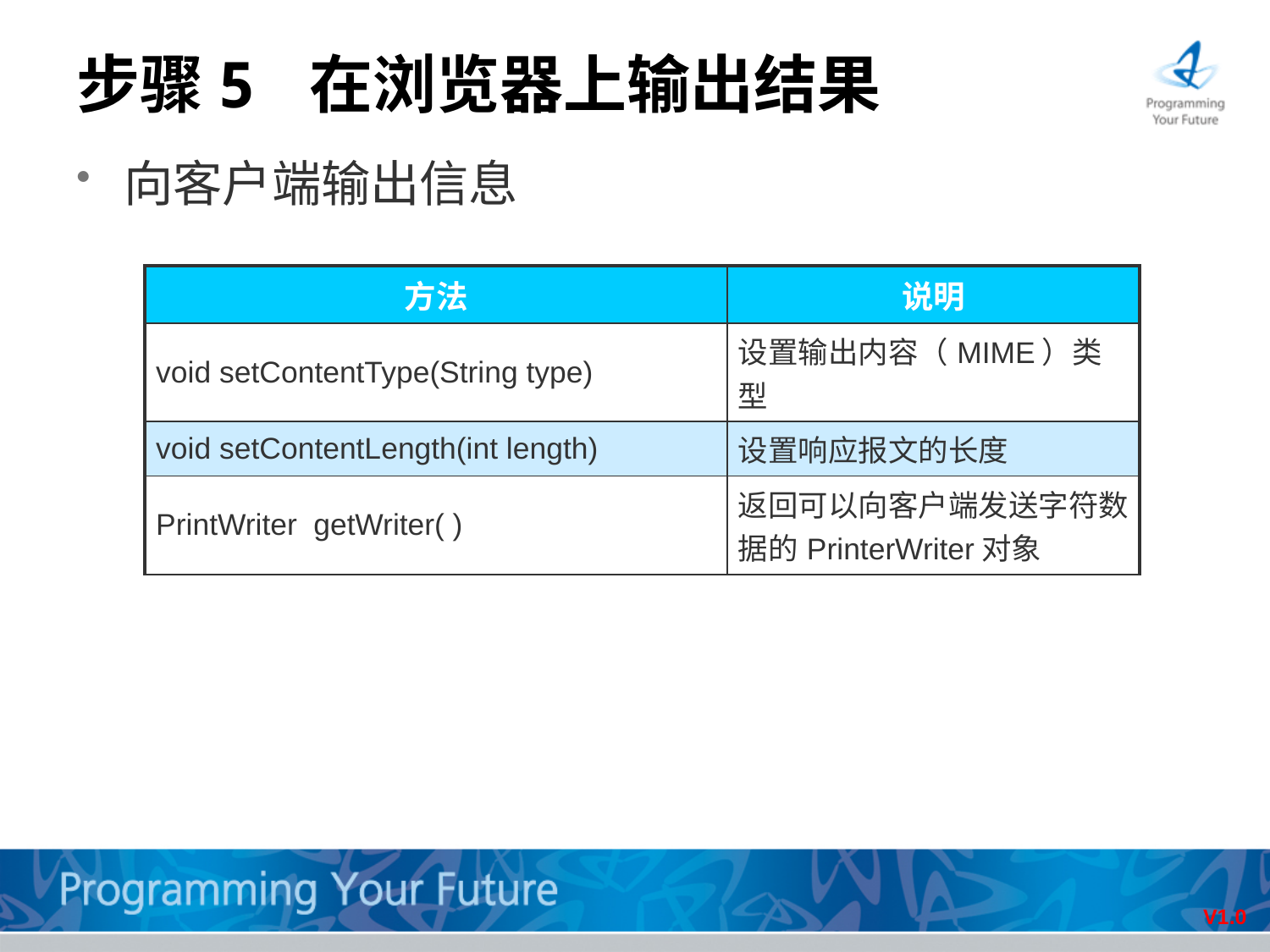

步骤5 在浏览器上输出结果
向客户端输出信息

| 方法 | 说明 |
| --- | --- |
| void setContentType(String type) | 设置输出内容（MIME）类型 |
| void setContentLength(int length) | 设置响应报文的长度 |
| PrintWriter getWriter( ) | 返回可以向客户端发送字符数据的PrinterWriter对象 |